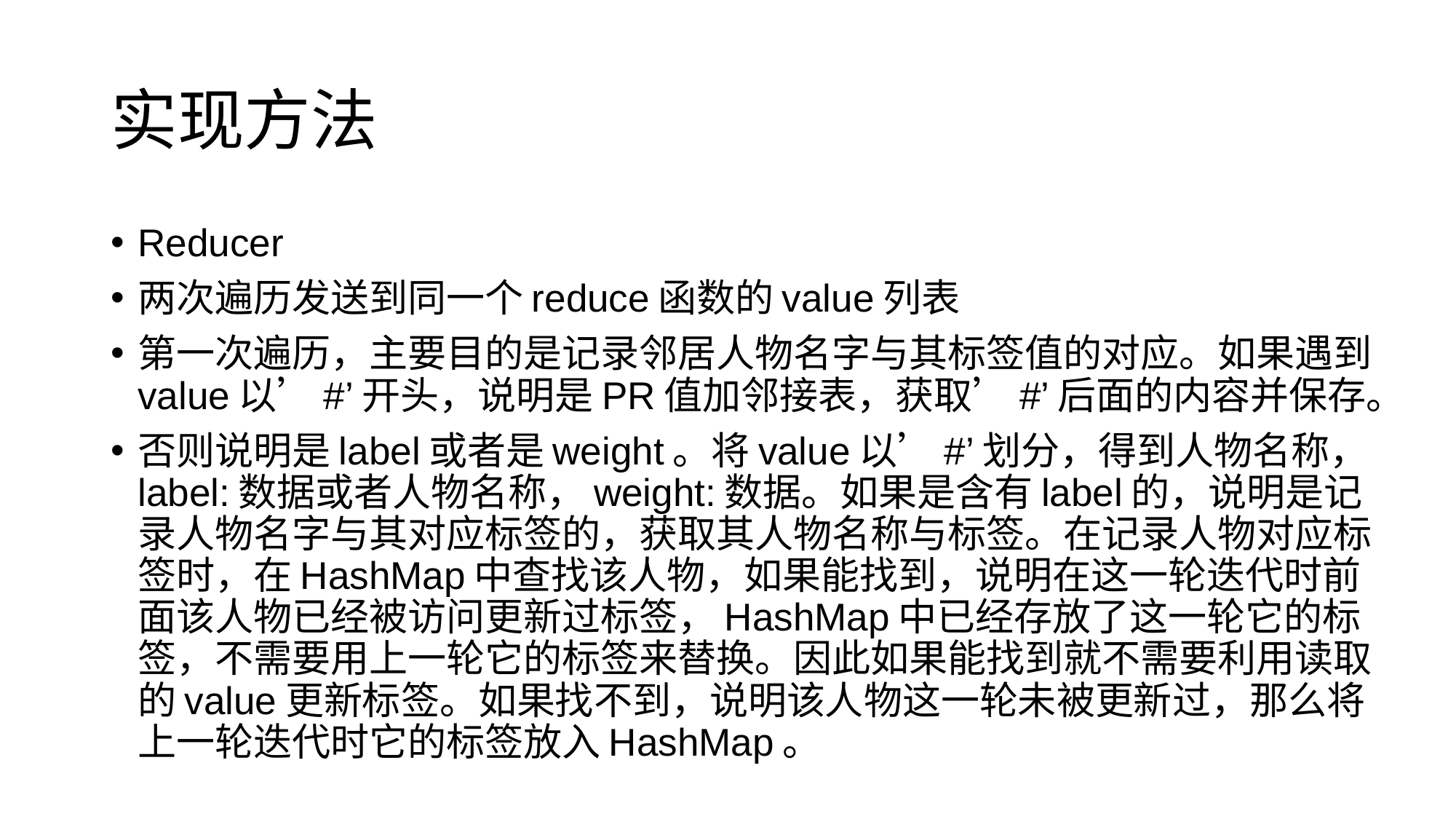

# 实现方法
Reducer
两次遍历发送到同一个reduce函数的value列表
第一次遍历，主要目的是记录邻居人物名字与其标签值的对应。如果遇到value以’#’开头，说明是PR值加邻接表，获取’#’后面的内容并保存。
否则说明是label或者是weight。将value以’#’划分，得到人物名称，label:数据或者人物名称，weight:数据。如果是含有label的，说明是记录人物名字与其对应标签的，获取其人物名称与标签。在记录人物对应标签时，在HashMap中查找该人物，如果能找到，说明在这一轮迭代时前面该人物已经被访问更新过标签，HashMap中已经存放了这一轮它的标签，不需要用上一轮它的标签来替换。因此如果能找到就不需要利用读取的value更新标签。如果找不到，说明该人物这一轮未被更新过，那么将上一轮迭代时它的标签放入HashMap。